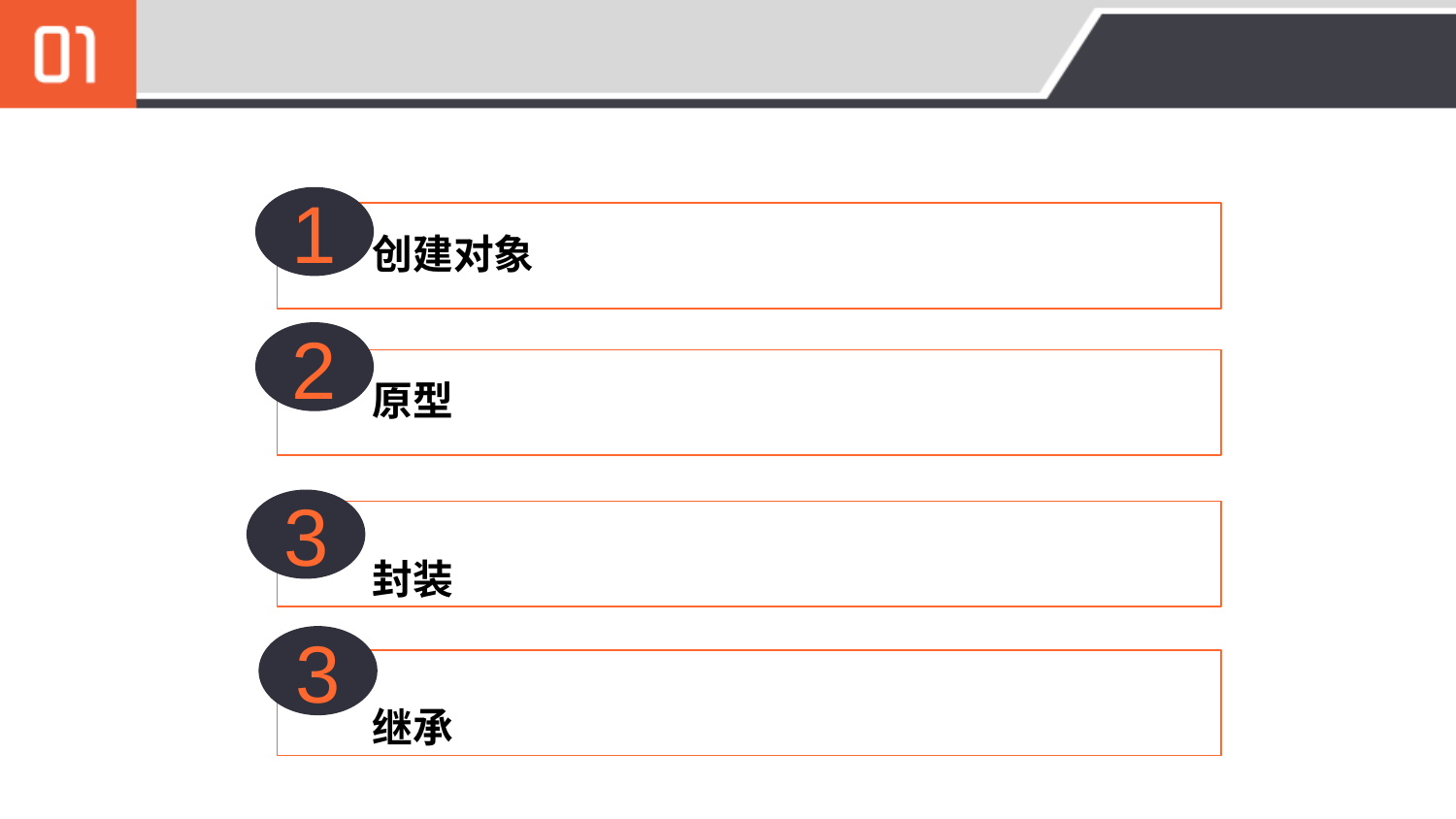

1
创建对象
2
原型
3

封装
3

继承